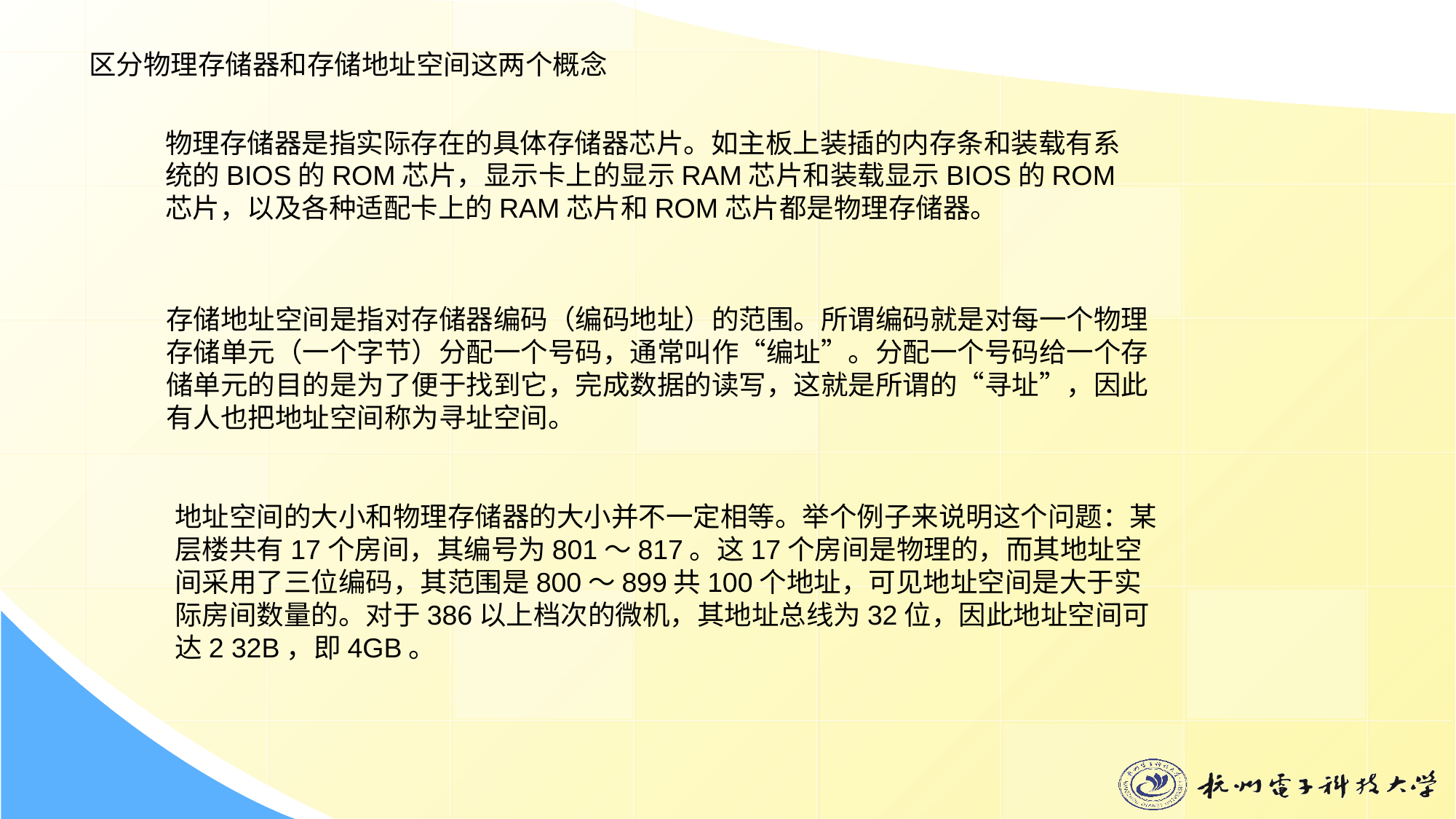

区分物理存储器和存储地址空间这两个概念
物理存储器是指实际存在的具体存储器芯片。如主板上装插的内存条和装载有系统的BIOS的ROM芯片，显示卡上的显示RAM芯片和装载显示BIOS的ROM芯片，以及各种适配卡上的RAM芯片和ROM芯片都是物理存储器。
存储地址空间是指对存储器编码（编码地址）的范围。所谓编码就是对每一个物理存储单元（一个字节）分配一个号码，通常叫作“编址”。分配一个号码给一个存储单元的目的是为了便于找到它，完成数据的读写，这就是所谓的“寻址”，因此有人也把地址空间称为寻址空间。
地址空间的大小和物理存储器的大小并不一定相等。举个例子来说明这个问题：某层楼共有17个房间，其编号为801～817。这17个房间是物理的，而其地址空间采用了三位编码，其范围是800～899共100个地址，可见地址空间是大于实际房间数量的。对于386以上档次的微机，其地址总线为32位，因此地址空间可达2 32B，即4GB。